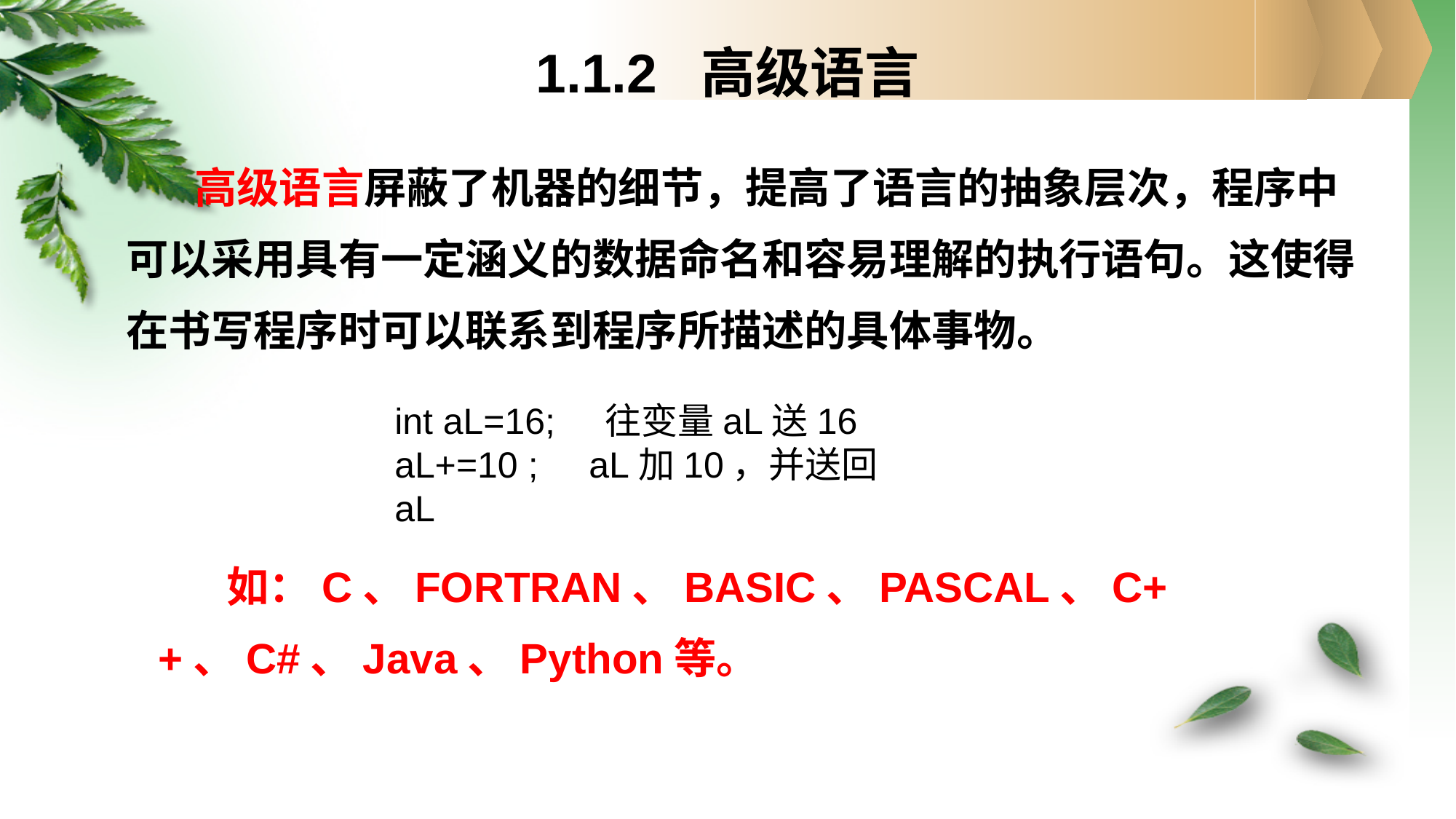

# 1.1.2  高级语言
高级语言屏蔽了机器的细节，提高了语言的抽象层次，程序中可以采用具有一定涵义的数据命名和容易理解的执行语句。这使得在书写程序时可以联系到程序所描述的具体事物。
int aL=16;    往变量aL送16
aL+=10 ;     aL加10，并送回aL
如：C、FORTRAN、BASIC、PASCAL、C++、C#、Java、Python等。